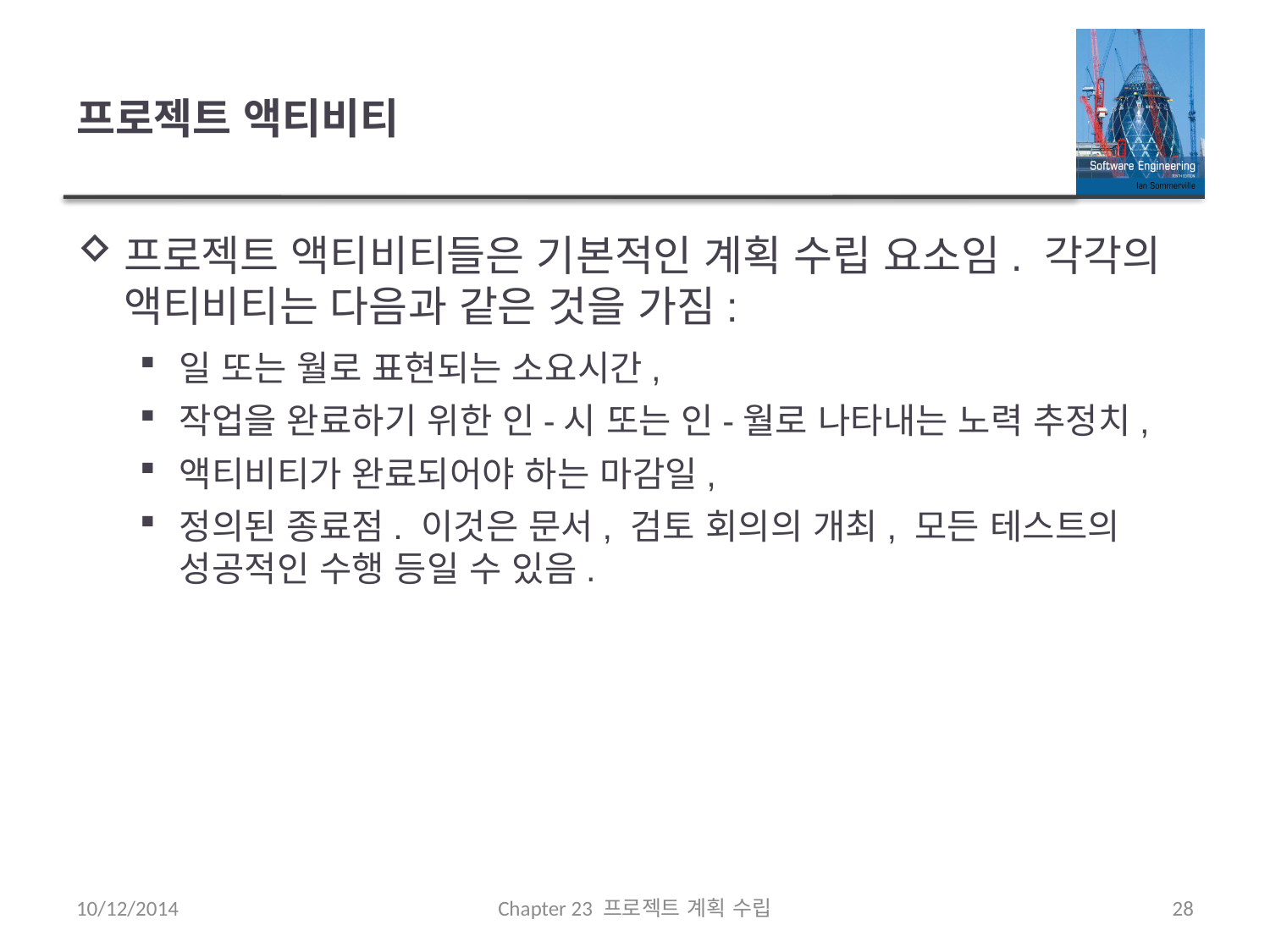

# 프로젝트 액티비티
프로젝트 액티비티들은 기본적인 계획 수립 요소임. 각각의 액티비티는 다음과 같은 것을 가짐:
일 또는 월로 표현되는 소요시간,
작업을 완료하기 위한 인-시 또는 인-월로 나타내는 노력 추정치,
액티비티가 완료되어야 하는 마감일,
정의된 종료점. 이것은 문서, 검토 회의의 개최, 모든 테스트의 성공적인 수행 등일 수 있음.

10/12/2014
Chapter 23 프로젝트 계획 수립
28